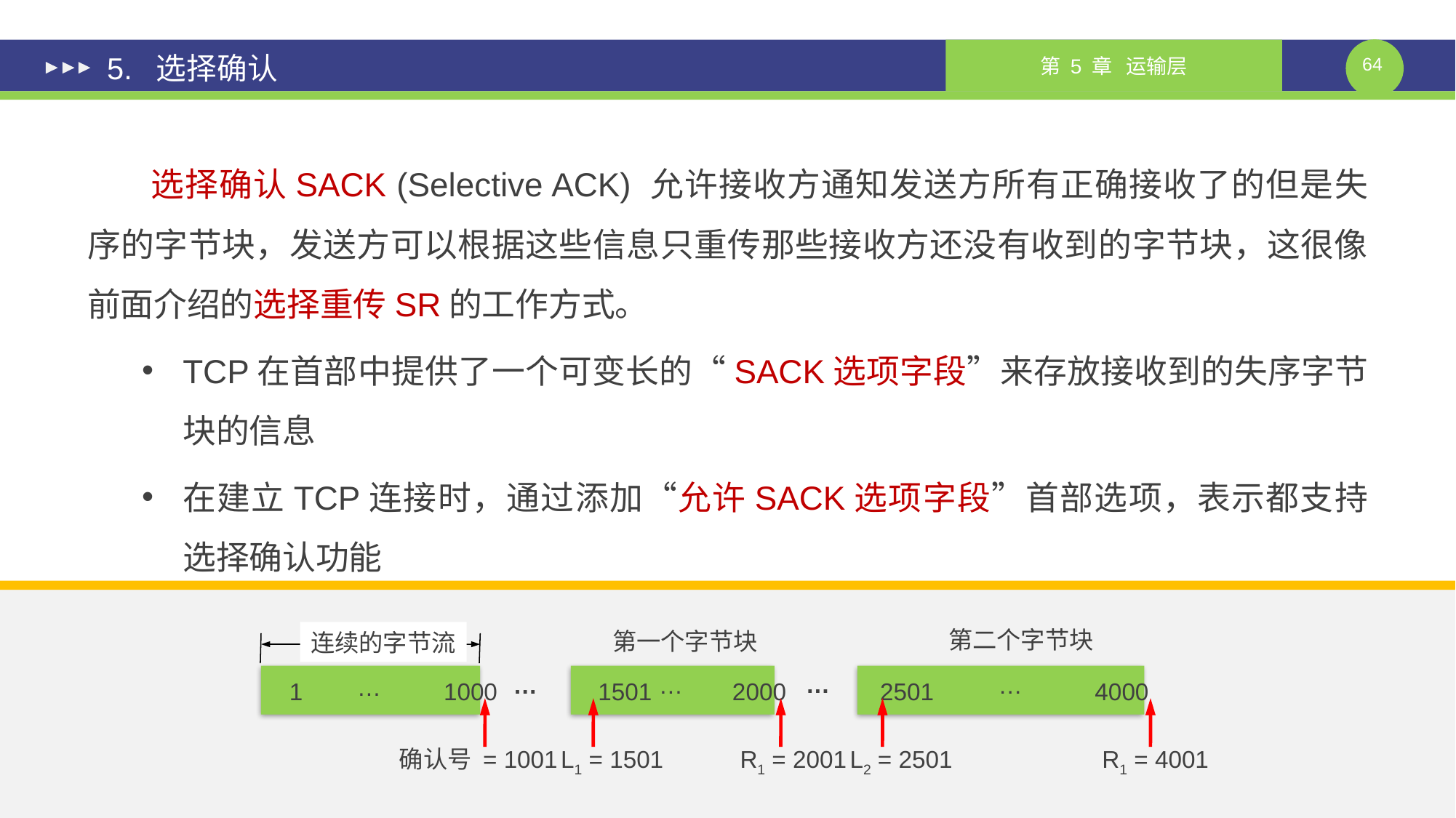

# 5.  选择确认
选择确认SACK (Selective ACK) 允许接收方通知发送方所有正确接收了的但是失序的字节块，发送方可以根据这些信息只重传那些接收方还没有收到的字节块，这很像前面介绍的选择重传SR的工作方式。
TCP在首部中提供了一个可变长的“SACK选项字段”来存放接收到的失序字节块的信息
在建立TCP连接时，通过添加“允许SACK选项字段”首部选项，表示都支持选择确认功能

第二个字节块
第一个字节块
连续的字节流

…
…
…
…

…
1                     1000               1501            2000              2501                        4000

确认号 = 1001
L1 = 1501
R1 = 2001
L2 = 2501
R1 = 4001
课件制作人：谢钧  谢希仁